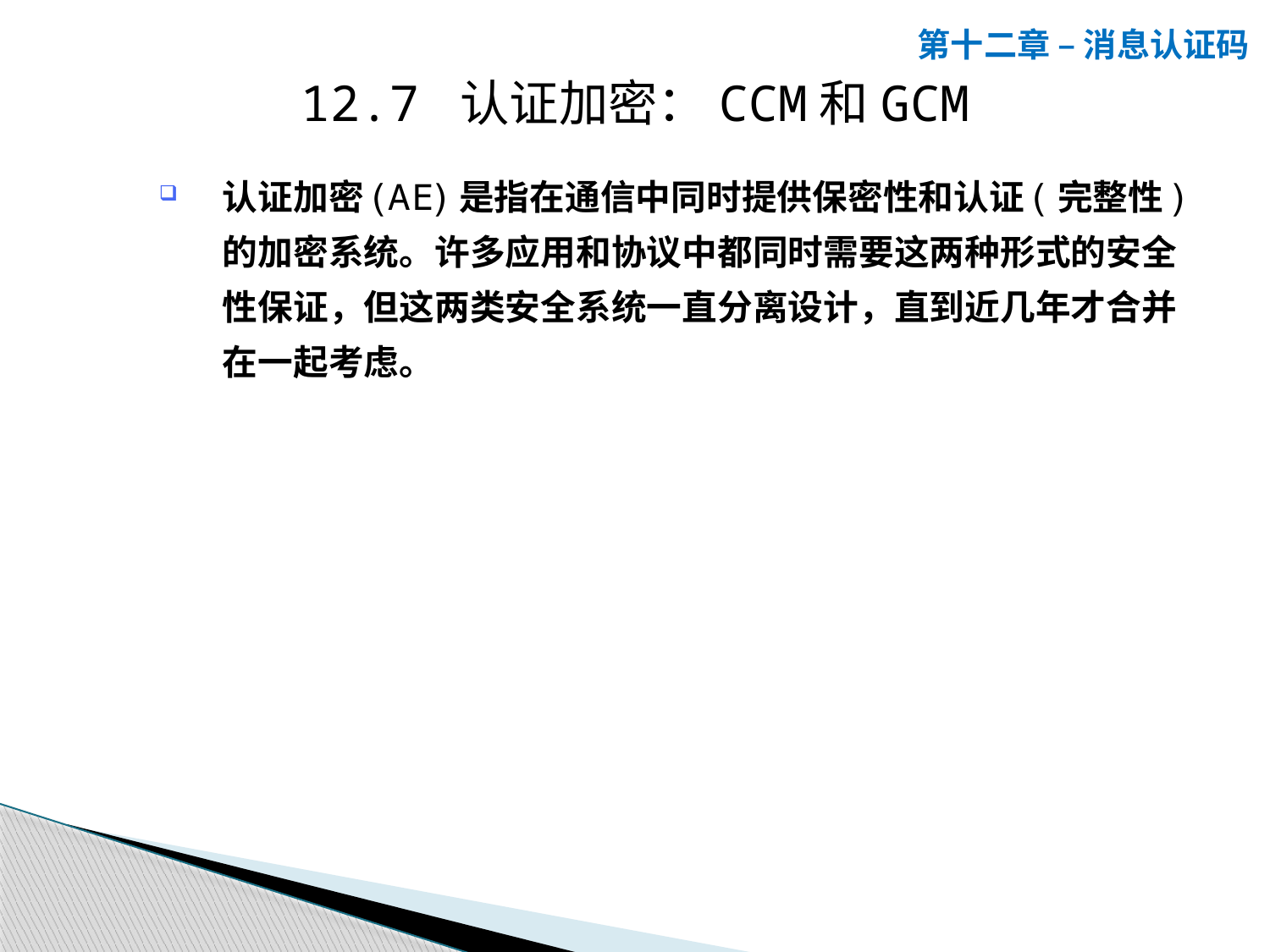

第十二章 – 消息认证码
12.7 认证加密：CCM和GCM
认证加密(AE)是指在通信中同时提供保密性和认证(完整性)的加密系统。许多应用和协议中都同时需要这两种形式的安全性保证，但这两类安全系统一直分离设计，直到近几年才合并在一起考虑。